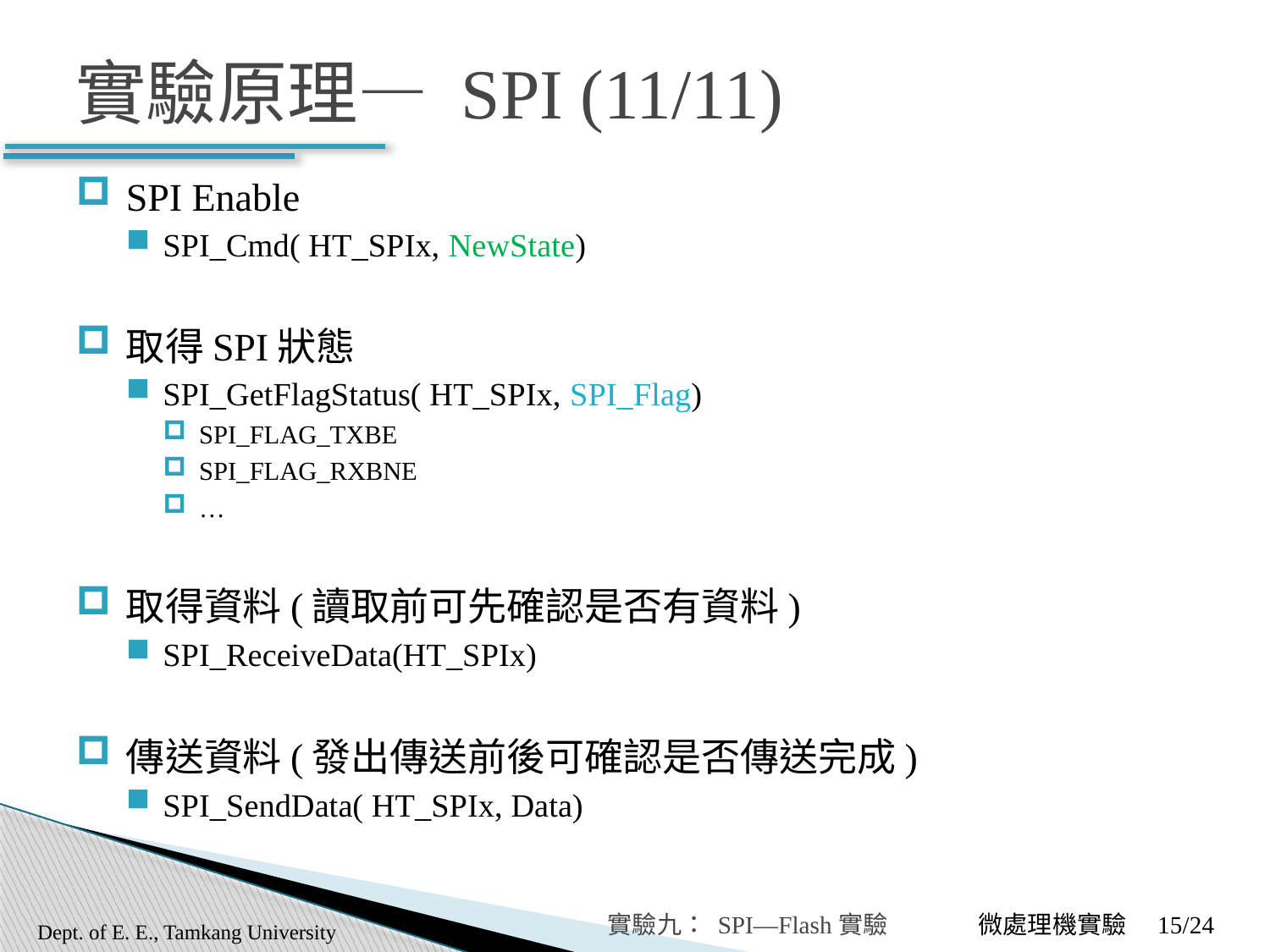

# 實驗原理— SPI (11/11)
SPI Enable
SPI_Cmd( HT_SPIx, NewState)

取得SPI狀態
SPI_GetFlagStatus( HT_SPIx, SPI_Flag)
SPI_FLAG_TXBE
SPI_FLAG_RXBNE
…

取得資料(讀取前可先確認是否有資料)
SPI_ReceiveData(HT_SPIx)

傳送資料(發出傳送前後可確認是否傳送完成)
SPI_SendData( HT_SPIx, Data)